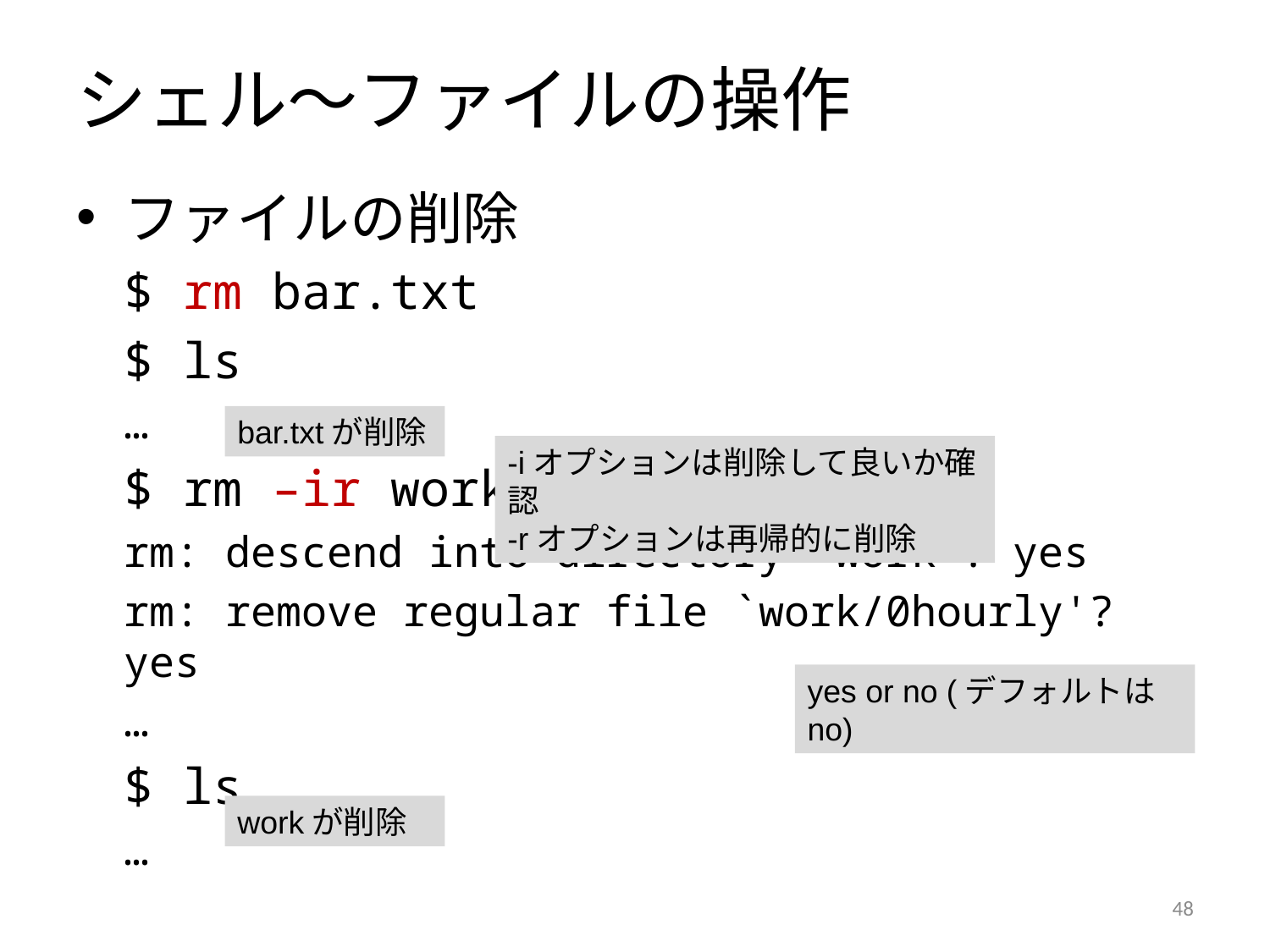

# シェル～ファイルの操作
ファイルの削除
	$ rm bar.txt
	$ ls
	…
	$ rm –ir work
	rm: descend into directory `work'? yes
	rm: remove regular file `work/0hourly'? yes
	…
	$ ls
	…
bar.txtが削除
-iオプションは削除して良いか確認
-rオプションは再帰的に削除
yes or no (デフォルトはno)
workが削除
48